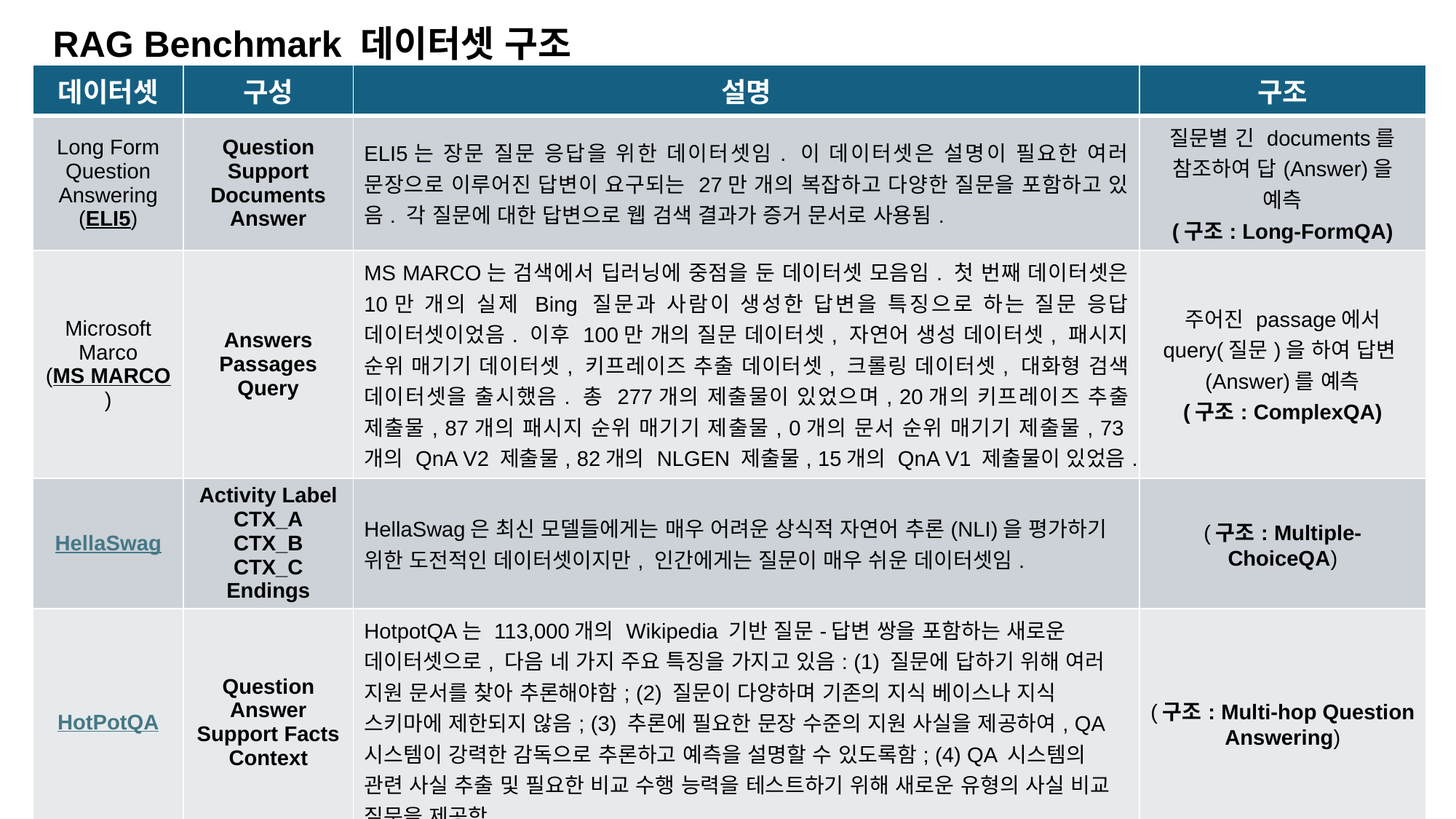

RAG Benchmark 데이터셋 구조
| 데이터셋 | 구성 | 설명 | 구조 |
| --- | --- | --- | --- |
| Long Form Question Answering (ELI5) | Question Support Documents Answer | ELI5는 장문 질문 응답을 위한 데이터셋임. 이 데이터셋은 설명이 필요한 여러 문장으로 이루어진 답변이 요구되는 27만 개의 복잡하고 다양한 질문을 포함하고 있음. 각 질문에 대한 답변으로 웹 검색 결과가 증거 문서로 사용됨. | 질문별 긴 documents를 참조하여 답(Answer)을 예측 (구조: Long-FormQA) |
| Microsoft Marco (MS MARCO) | Answers Passages Query | MS MARCO는 검색에서 딥러닝에 중점을 둔 데이터셋 모음임. 첫 번째 데이터셋은 10만 개의 실제 Bing 질문과 사람이 생성한 답변을 특징으로 하는 질문 응답 데이터셋이었음. 이후 100만 개의 질문 데이터셋, 자연어 생성 데이터셋, 패시지 순위 매기기 데이터셋, 키프레이즈 추출 데이터셋, 크롤링 데이터셋, 대화형 검색 데이터셋을 출시했음. 총 277개의 제출물이 있었으며, 20개의 키프레이즈 추출 제출물, 87개의 패시지 순위 매기기 제출물, 0개의 문서 순위 매기기 제출물, 73개의 QnA V2 제출물, 82개의 NLGEN 제출물, 15개의 QnA V1 제출물이 있었음. | 주어진 passage에서 query(질문)을 하여 답변(Answer)를 예측 (구조: ComplexQA) |
| HellaSwag | Activity Label CTX\_A CTX\_B CTX\_C Endings | HellaSwag은 최신 모델들에게는 매우 어려운 상식적 자연어 추론(NLI)을 평가하기 위한 도전적인 데이터셋이지만, 인간에게는 질문이 매우 쉬운 데이터셋임. | (구조: Multiple-ChoiceQA) |
| HotPotQA | Question Answer Support Facts Context | HotpotQA는 113,000개의 Wikipedia 기반 질문-답변 쌍을 포함하는 새로운 데이터셋으로, 다음 네 가지 주요 특징을 가지고 있음: (1) 질문에 답하기 위해 여러 지원 문서를 찾아 추론해야함; (2) 질문이 다양하며 기존의 지식 베이스나 지식 스키마에 제한되지 않음; (3) 추론에 필요한 문장 수준의 지원 사실을 제공하여, QA 시스템이 강력한 감독으로 추론하고 예측을 설명할 수 있도록함; (4) QA 시스템의 관련 사실 추출 및 필요한 비교 수행 능력을 테스트하기 위해 새로운 유형의 사실 비교 질문을 제공함. | (구조: Multi-hop Question Answering) |